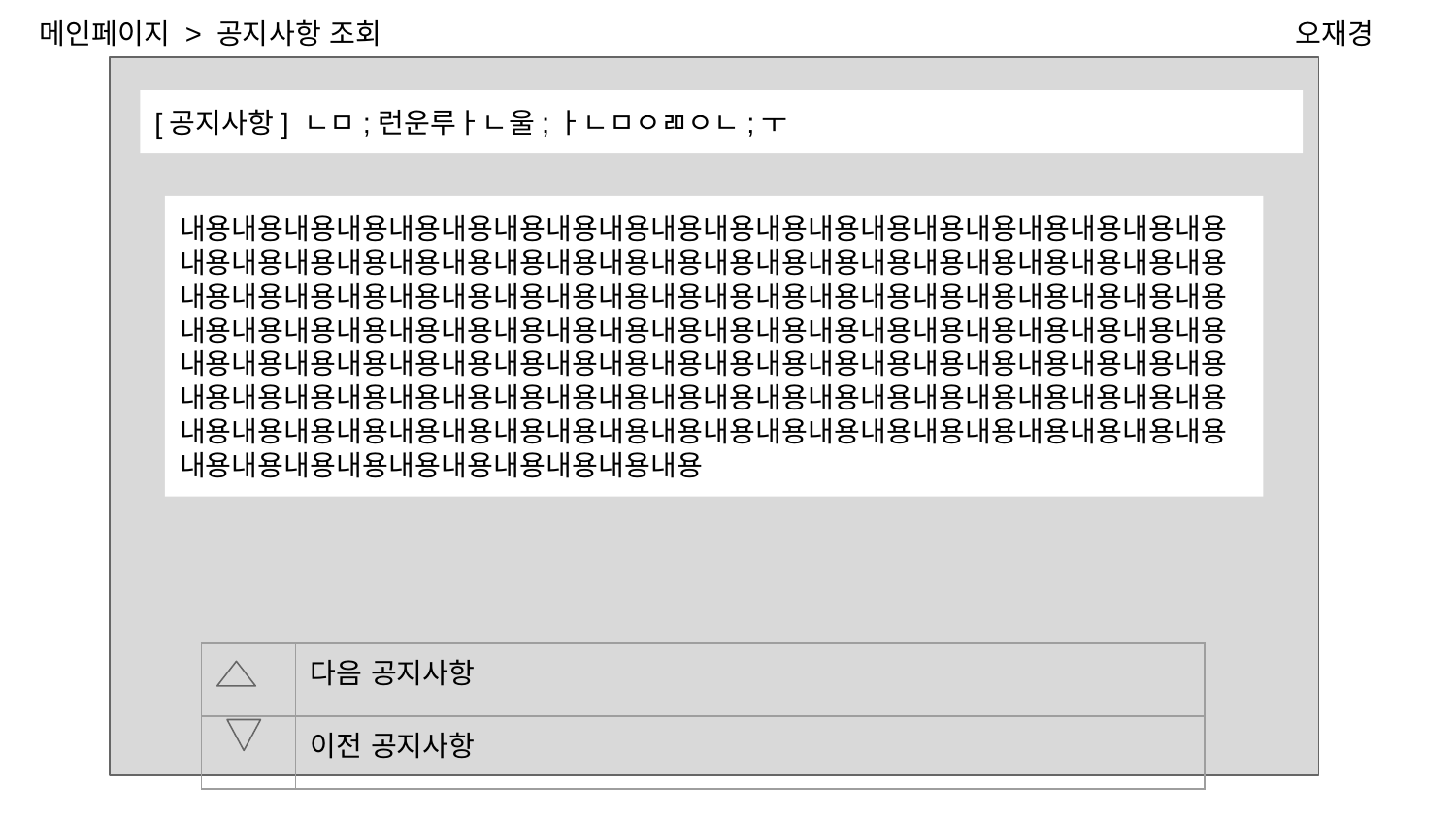

메인페이지 > 공지사항 조회
오재경

[공지사항] ㄴㅁ;런운루ㅏㄴ울;ㅏㄴㅁㅇㄻㅇㄴ;ㅜ
내용내용내용내용내용내용내용내용내용내용내용내용내용내용내용내용내용내용내용내용내용내용내용내용내용내용내용내용내용내용내용내용내용내용내용내용내용내용내용내용내용내용내용내용내용내용내용내용내용내용내용내용내용내용내용내용내용내용내용내용내용내용내용내용내용내용내용내용내용내용내용내용내용내용내용내용내용내용내용내용내용내용내용내용내용내용내용내용내용내용내용내용내용내용내용내용내용내용내용내용내용내용내용내용내용내용내용내용내용내용내용내용내용내용내용내용내용내용내용내용내용내용내용내용내용내용내용내용내용내용내용내용내용내용내용내용내용내용내용내용내용내용내용내용내용내용내용내용내용내용
|  | 다음 공지사항 |
| --- | --- |
|  | 이전 공지사항 |